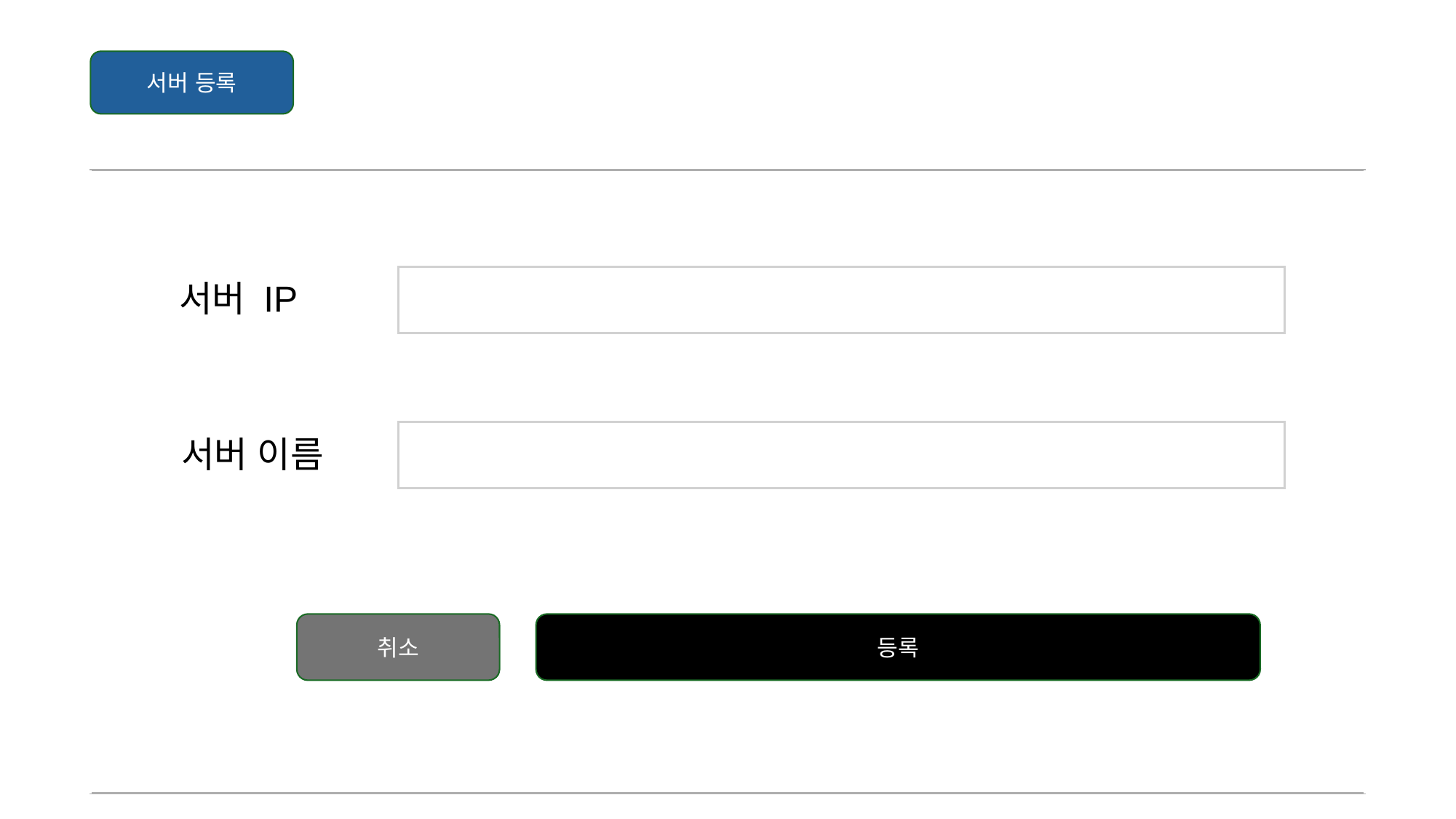

서버 등록

서버 IP

서버 이름
취소
등록